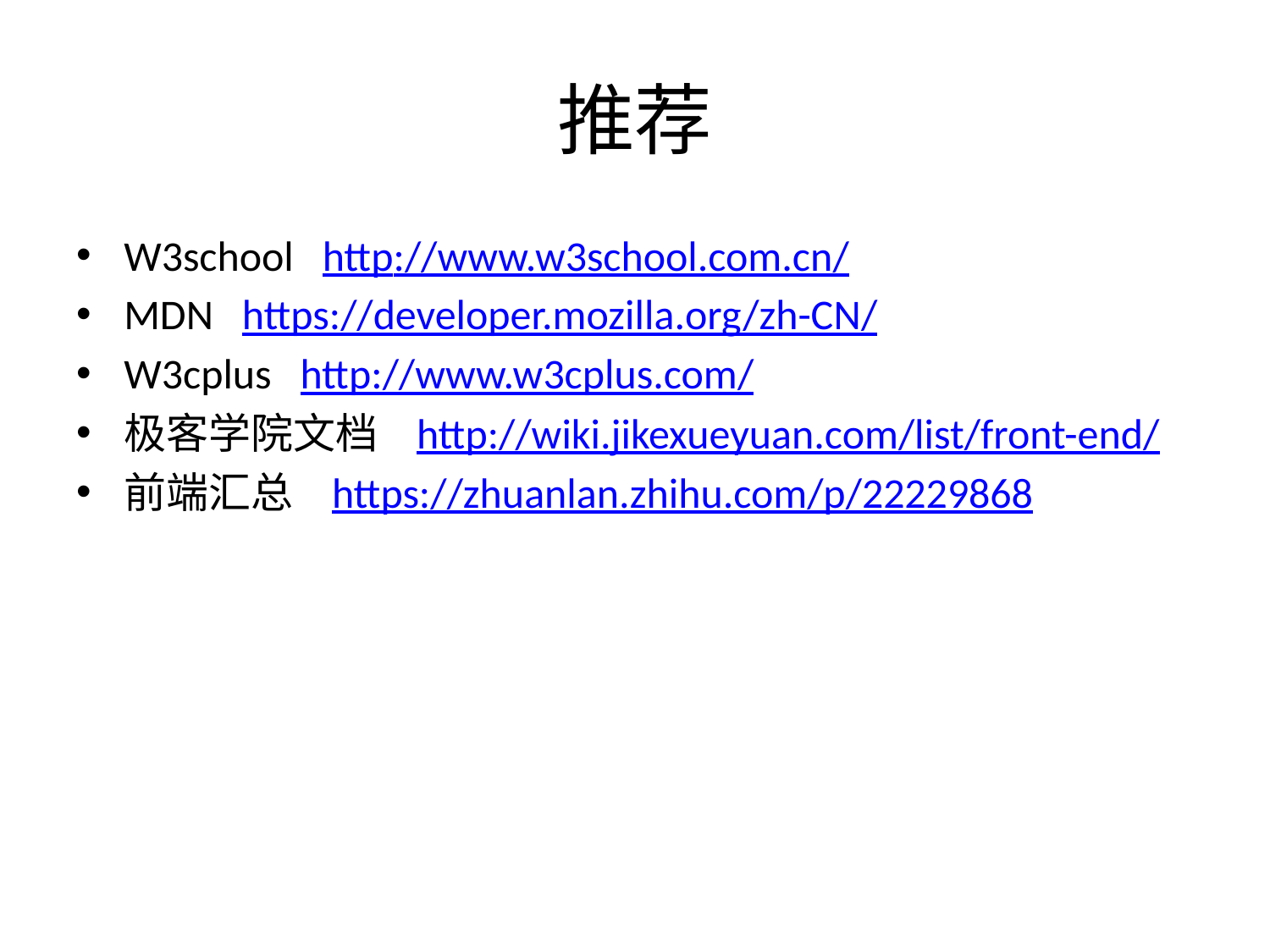

# 推荐
W3school   http://www.w3school.com.cn/
MDN   https://developer.mozilla.org/zh-CN/
W3cplus   http://www.w3cplus.com/
极客学院文档   http://wiki.jikexueyuan.com/list/front-end/
前端汇总   https://zhuanlan.zhihu.com/p/22229868